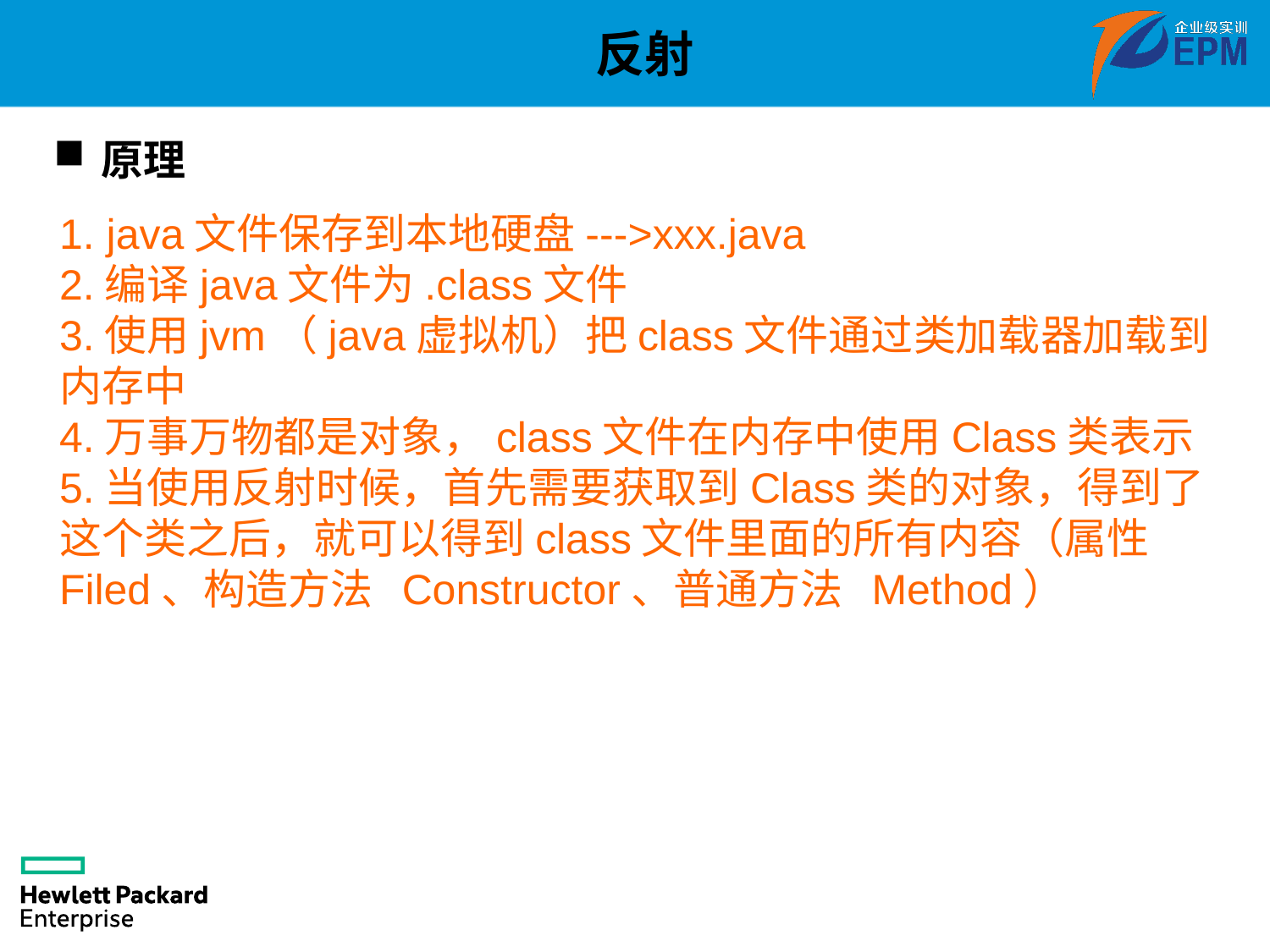

# 反射
原理
1. java文件保存到本地硬盘--->xxx.java
2.编译java文件为.class文件
3.使用jvm（java虚拟机）把class文件通过类加载器加载到内存中
4.万事万物都是对象，class文件在内存中使用Class类表示
5.当使用反射时候，首先需要获取到Class类的对象，得到了这个类之后，就可以得到class文件里面的所有内容（属性  Filed、构造方法  Constructor、普通方法  Method）